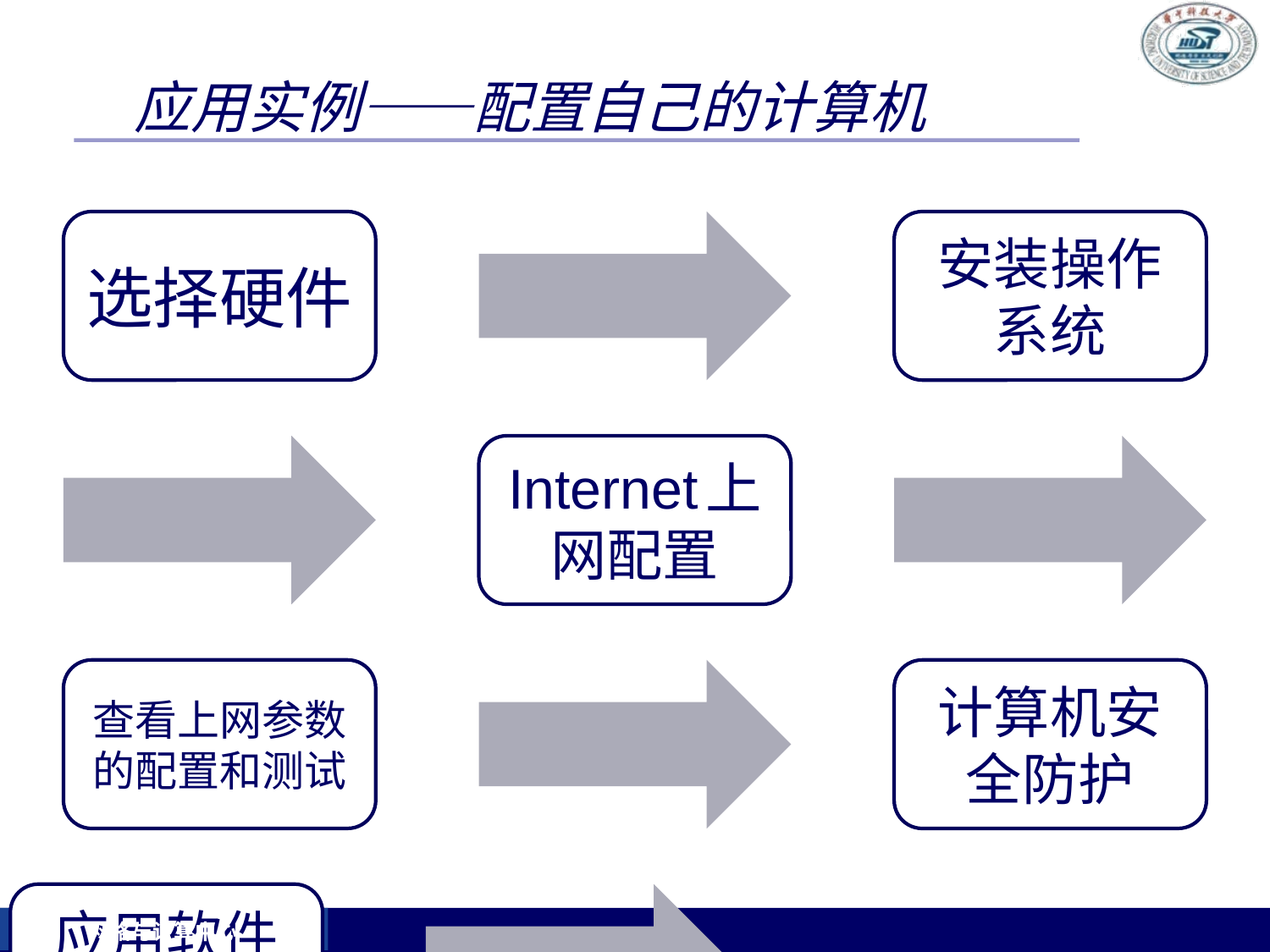

# 应用实例——配置自己的计算机
选择硬件
安装操作系统
Internet上网配置
查看上网参数的配置和测试
计算机安全防护
网络与计算中心